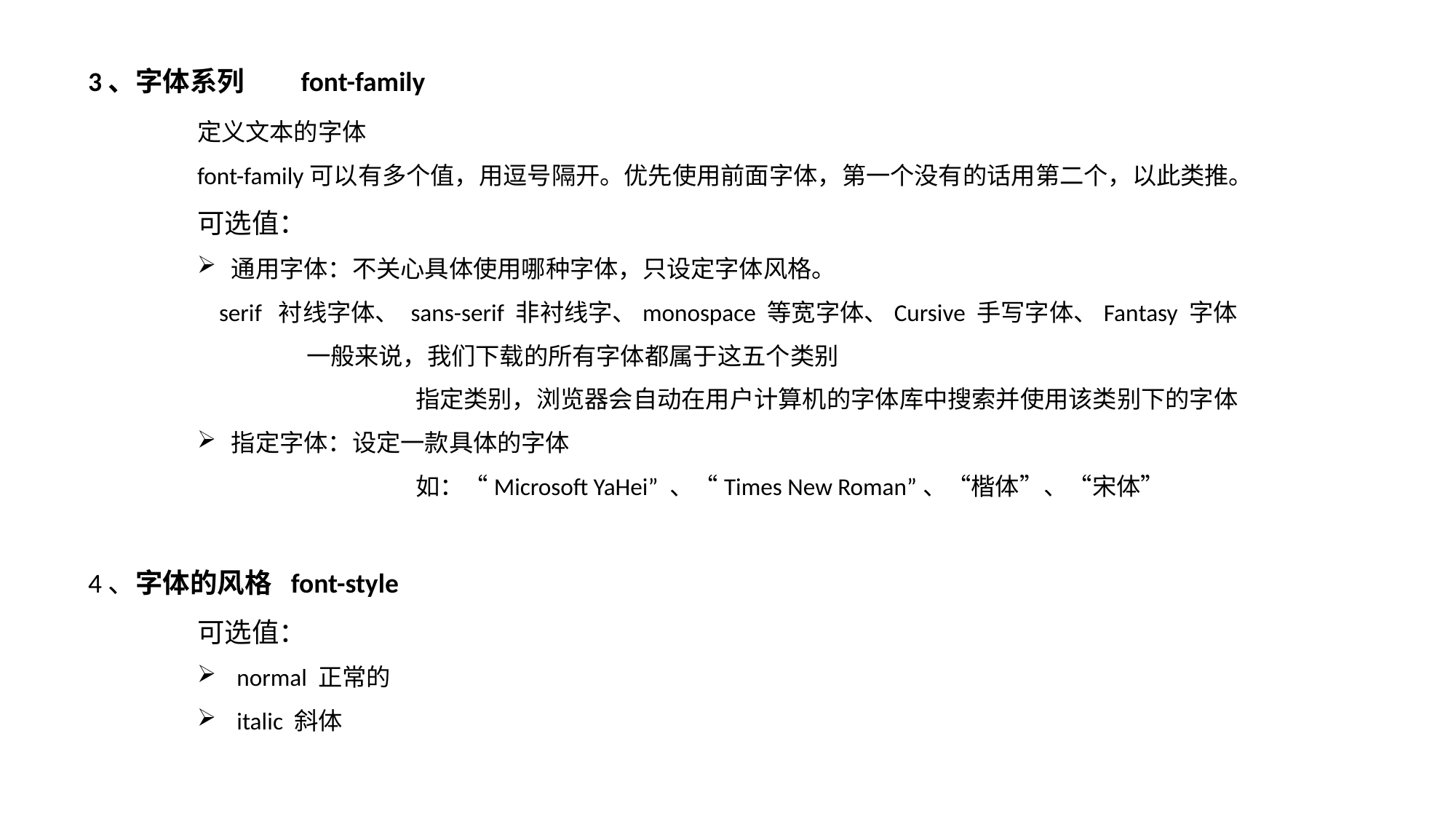

3、字体系列        font-family
	定义文本的字体
	font-family可以有多个值，用逗号隔开。优先使用前面字体，第一个没有的话用第二个，以此类推。
	可选值：
通用字体：不关心具体使用哪种字体，只设定字体风格。
                        serif  衬线字体、 sans-serif 非衬线字、monospace 等宽字体、Cursive 手写字体、Fantasy 字体
                     	一般来说，我们下载的所有字体都属于这五个类别
			指定类别，浏览器会自动在用户计算机的字体库中搜索并使用该类别下的字体
指定字体：设定一款具体的字体
			如：“Microsoft YaHei” 、“Times New Roman”、“楷体”、“宋体”

4、字体的风格  font-style
	可选值：
 normal 正常的
 italic 斜体